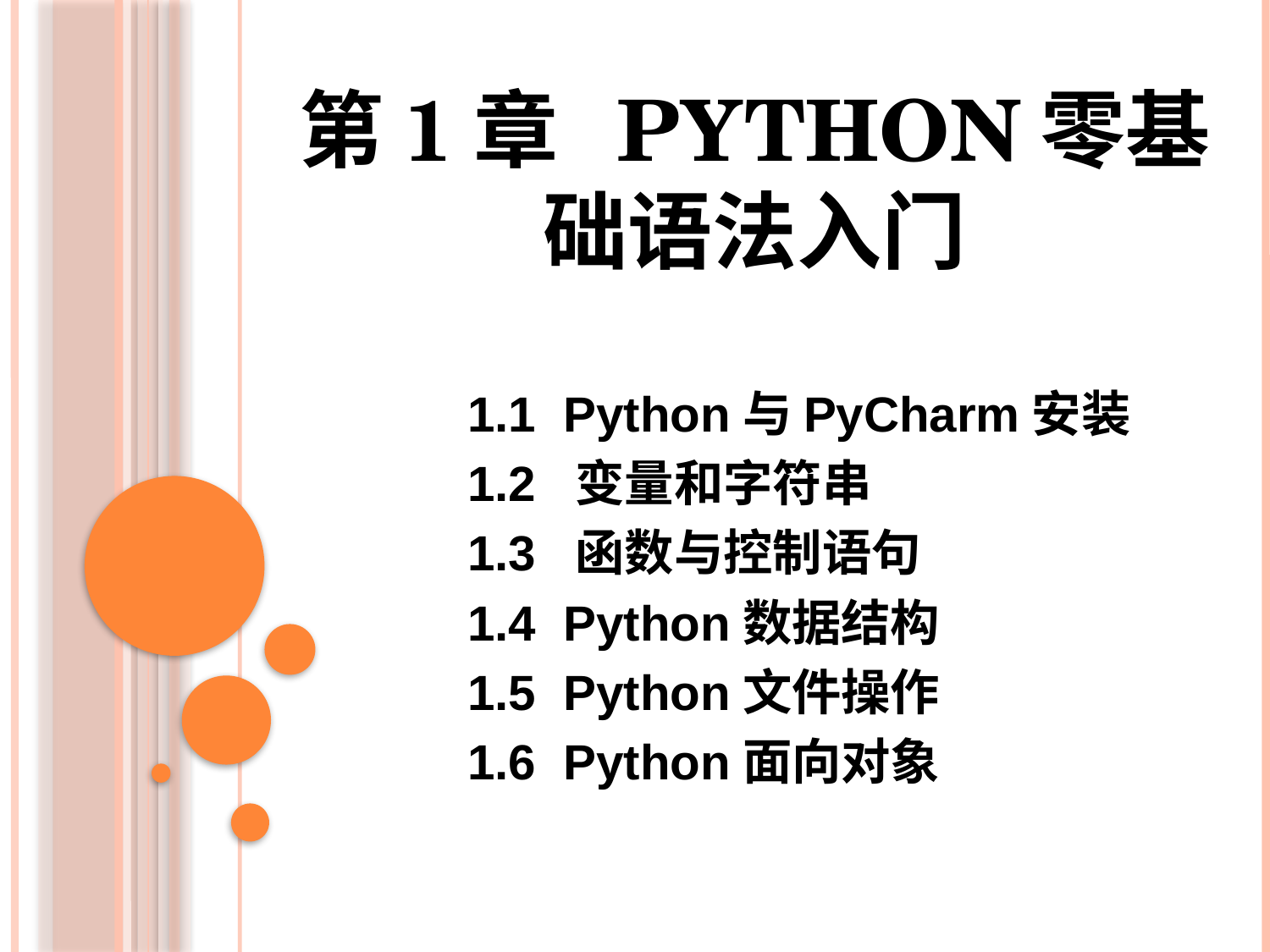

# 第1章  Python零基础语法入门
1.1  Python与PyCharm安装
1.2  变量和字符串
1.3  函数与控制语句
1.4  Python数据结构
1.5  Python文件操作
1.6  Python面向对象